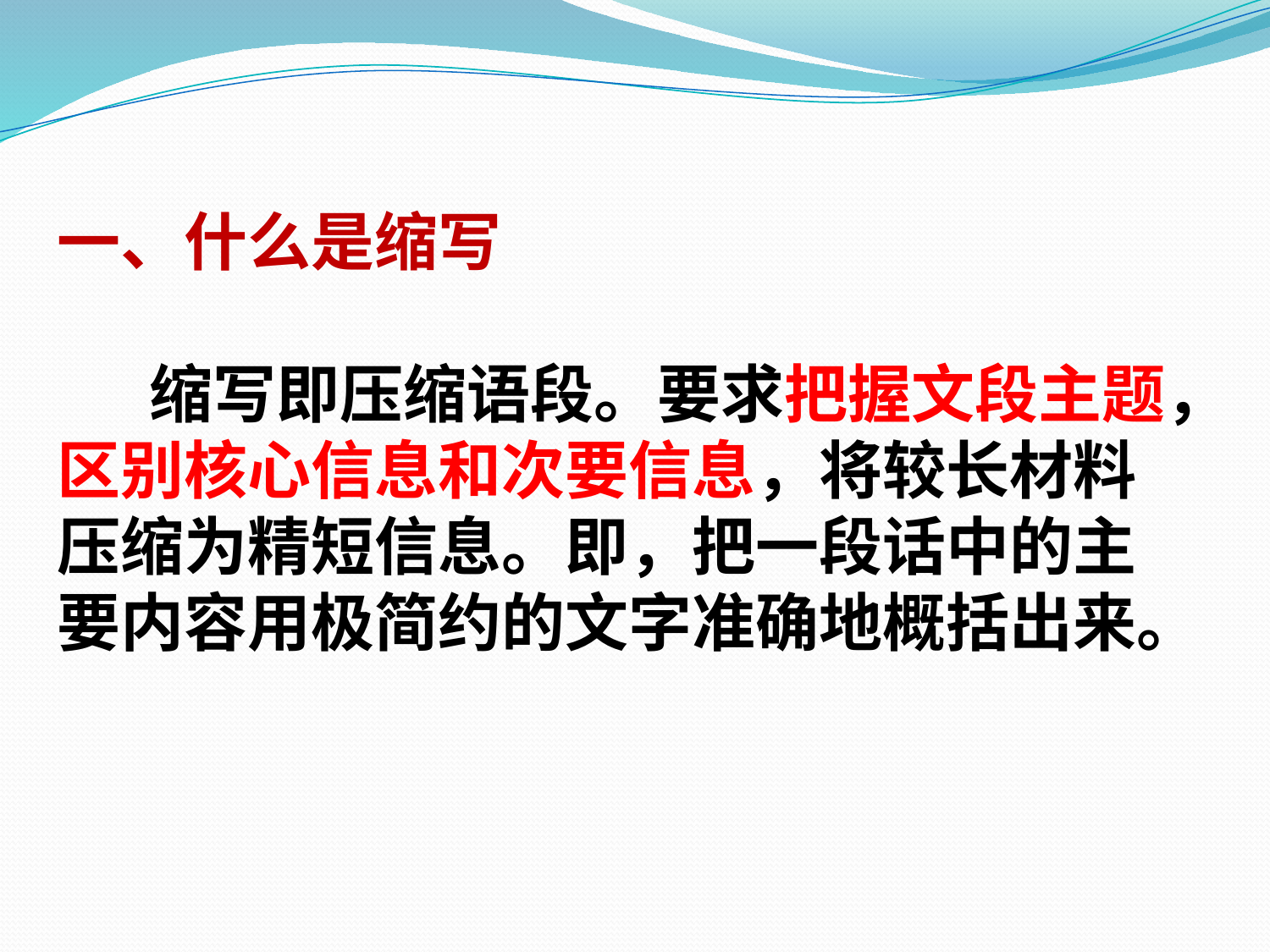

一、什么是缩写

　  缩写即压缩语段。要求把握文段主题，区别核心信息和次要信息，将较长材料压缩为精短信息。即，把一段话中的主要内容用极简约的文字准确地概括出来。